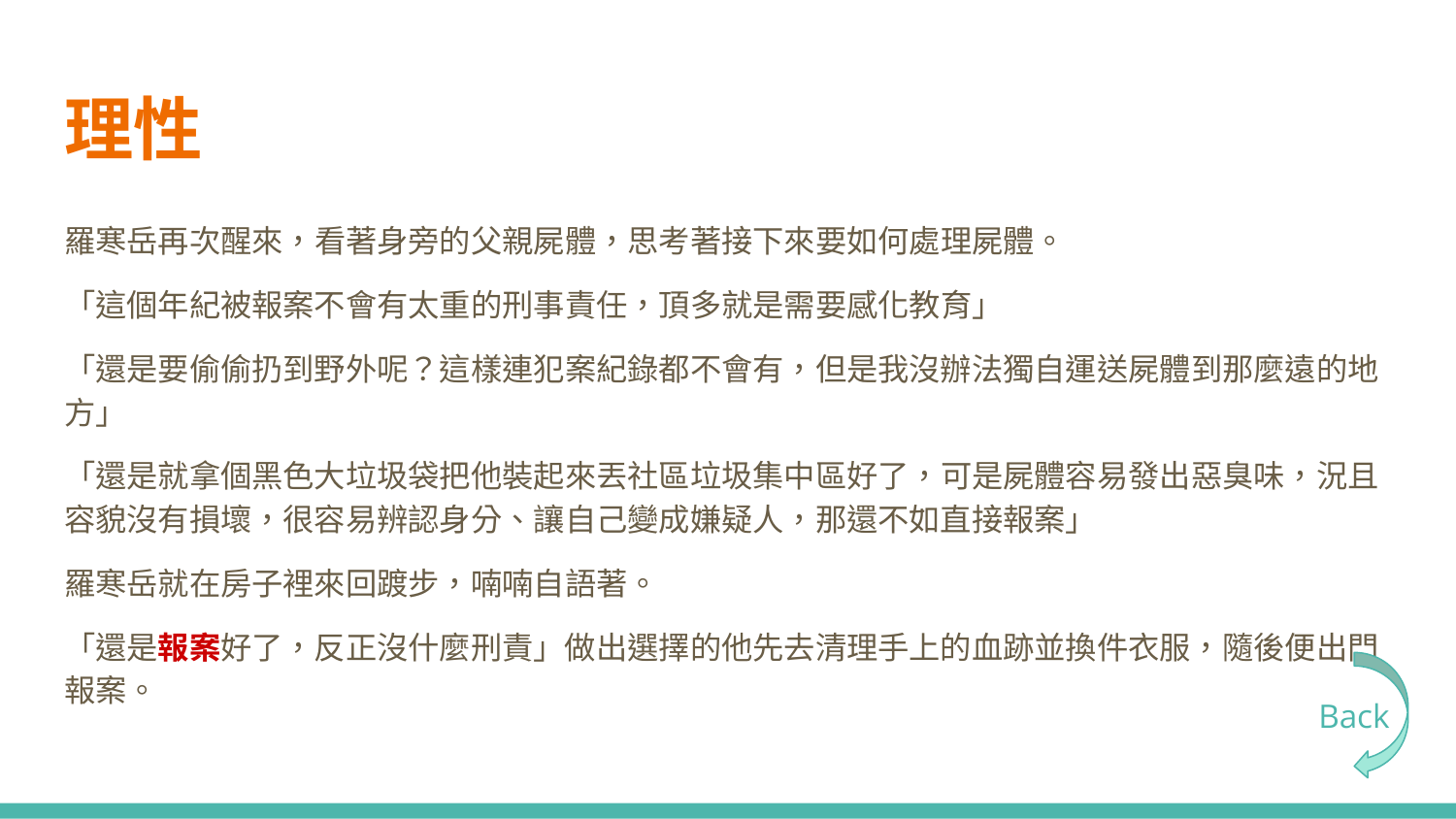

# 理性
羅寒岳再次醒來，看著身旁的父親屍體，思考著接下來要如何處理屍體。
「這個年紀被報案不會有太重的刑事責任，頂多就是需要感化教育」
「還是要偷偷扔到野外呢？這樣連犯案紀錄都不會有，但是我沒辦法獨自運送屍體到那麼遠的地方」
「還是就拿個黑色大垃圾袋把他裝起來丟社區垃圾集中區好了，可是屍體容易發出惡臭味，況且容貌沒有損壞，很容易辨認身分、讓自己變成嫌疑人，那還不如直接報案」
羅寒岳就在房子裡來回踱步，喃喃自語著。
「還是報案好了，反正沒什麼刑責」做出選擇的他先去清理手上的血跡並換件衣服，隨後便出門報案。

Back